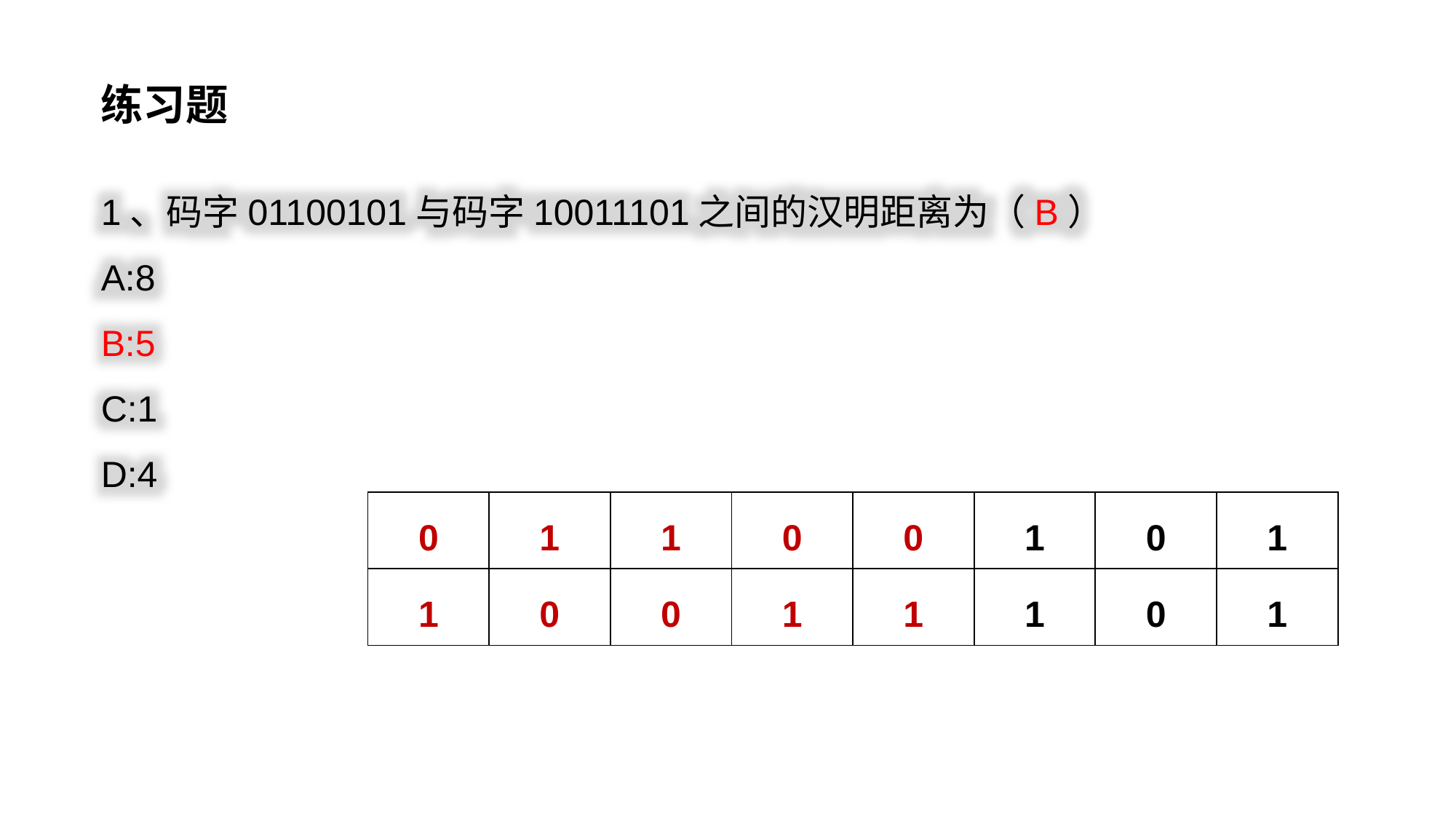

练习题
1、码字01100101与码字10011101之间的汉明距离为（B）
A:8
B:5
C:1
D:4

| 0 | 1 | 1 | 0 | 0 | 1 | 0 | 1 |
| --- | --- | --- | --- | --- | --- | --- | --- |
| 1 | 0 | 0 | 1 | 1 | 1 | 0 | 1 |